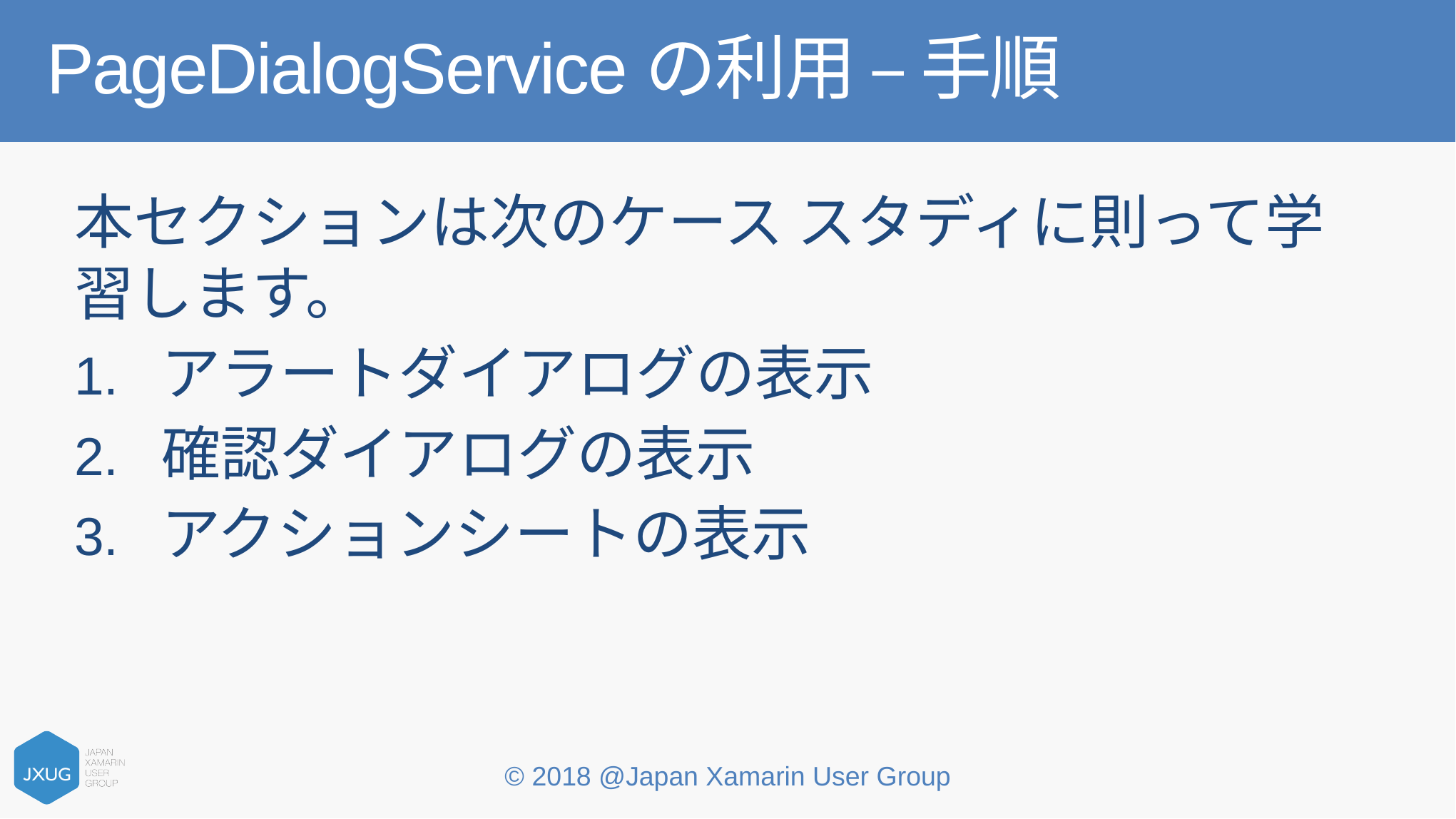

# PageDialogServiceの利用 – 手順
本セクションは次のケース スタディに則って学習します。
アラートダイアログの表示
確認ダイアログの表示
アクションシートの表示